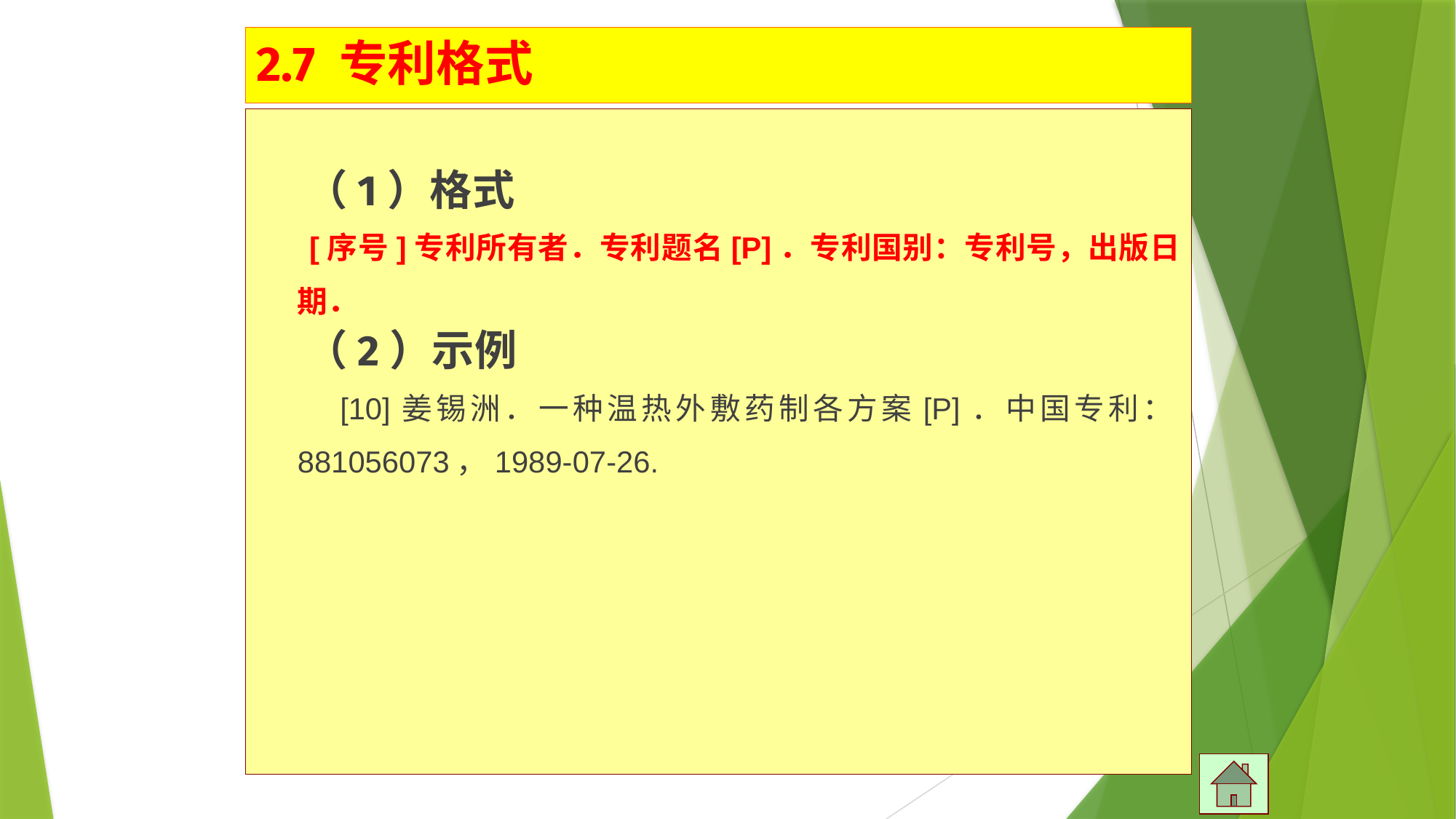

# 2.7 专利格式

    （1）格式
     [序号]专利所有者．专利题名[P]．专利国别：专利号，出版日期．
    （2）示例
      [10]姜锡洲．一种温热外敷药制各方案[P]．中国专利：881056073，1989-07-26.